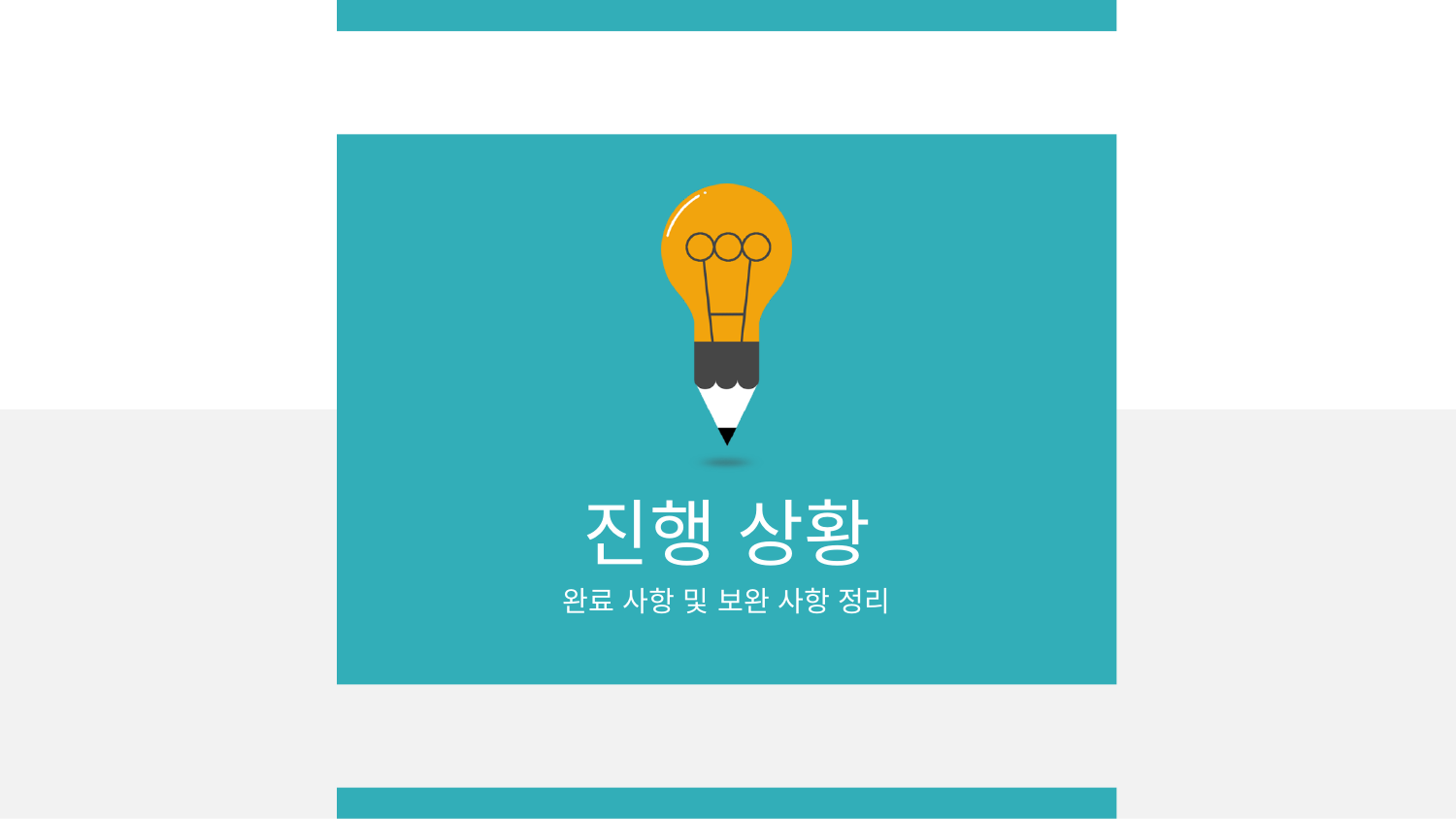

진행 상황
완료 사항 및 보완 사항 정리